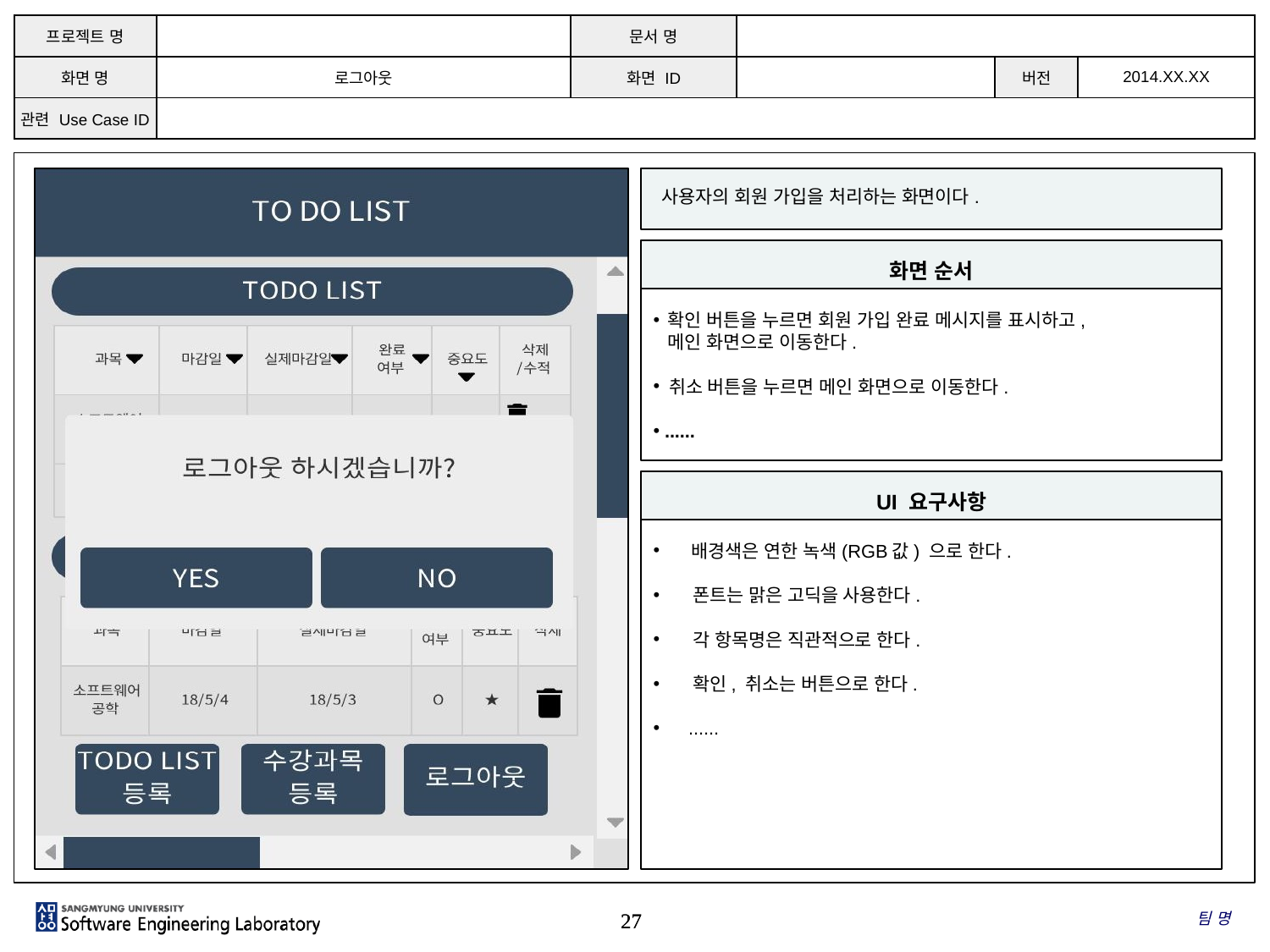

| 프로젝트 명 |  | 문서 명 |  |  |  |
| --- | --- | --- | --- | --- | --- |
| 화면 명 | 로그아웃 | 화면 ID |  | 버전 | 2014.XX.XX |
| 관련 Use Case ID |  |  |  |  |  |

 사용자의 회원 가입을 처리하는 화면이다.

화면 순서
 확인 버튼을 누르면 회원 가입 완료 메시지를 표시하고,
  메인 화면으로 이동한다.

 취소 버튼을 누르면 메인 화면으로 이동한다.

 ......

UI 요구사항
 배경색은 연한 녹색(RGB값) 으로 한다.

 폰트는 맑은 고딕을 사용한다.

 각 항목명은 직관적으로 한다.

 확인, 취소는 버튼으로 한다.

 ......
팀 명